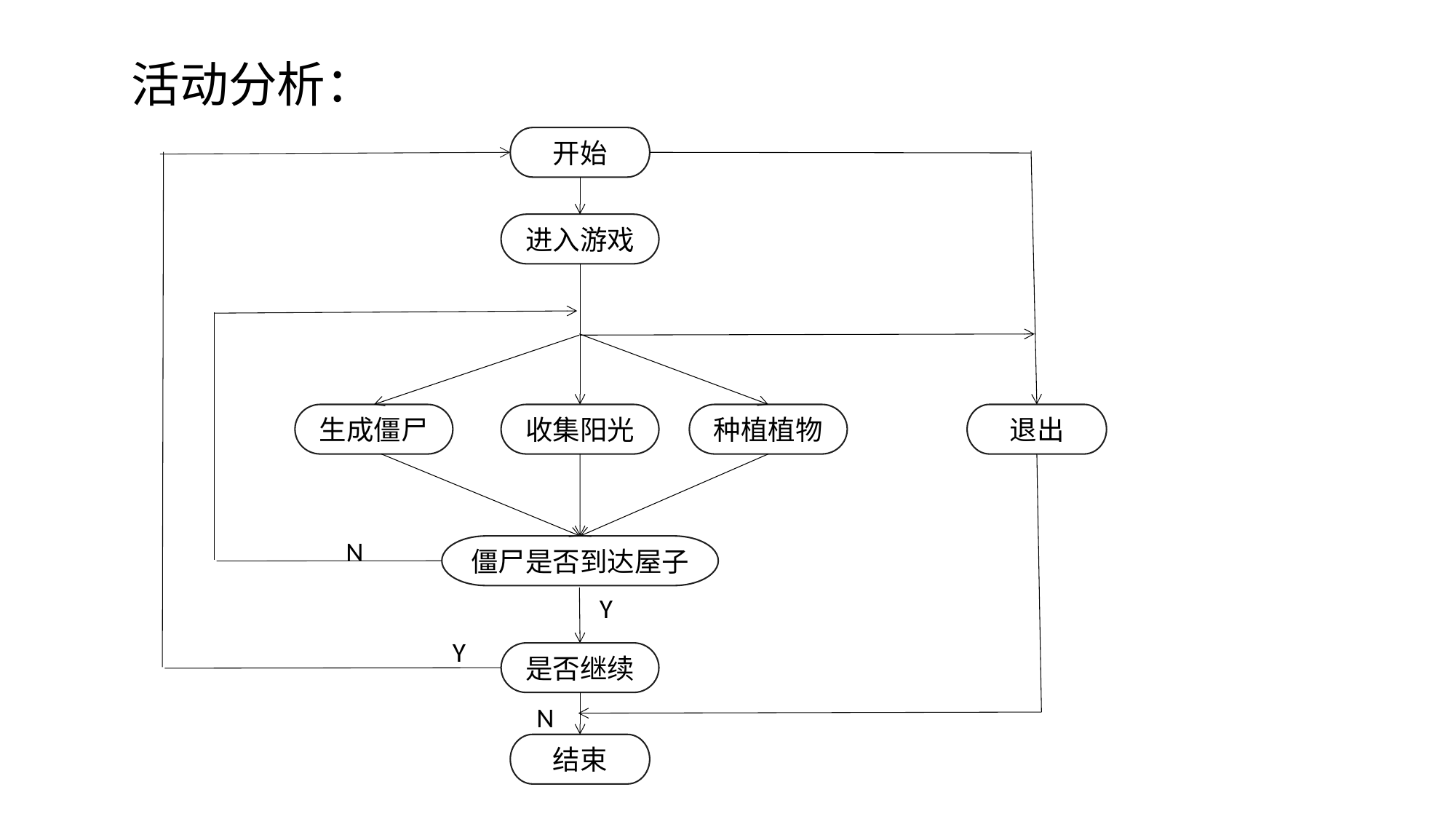

活动分析：
开始
进入游戏
生成僵尸
收集阳光
种植植物
退出
N

僵尸是否到达屋子
Y

Y

是否继续
N
结束